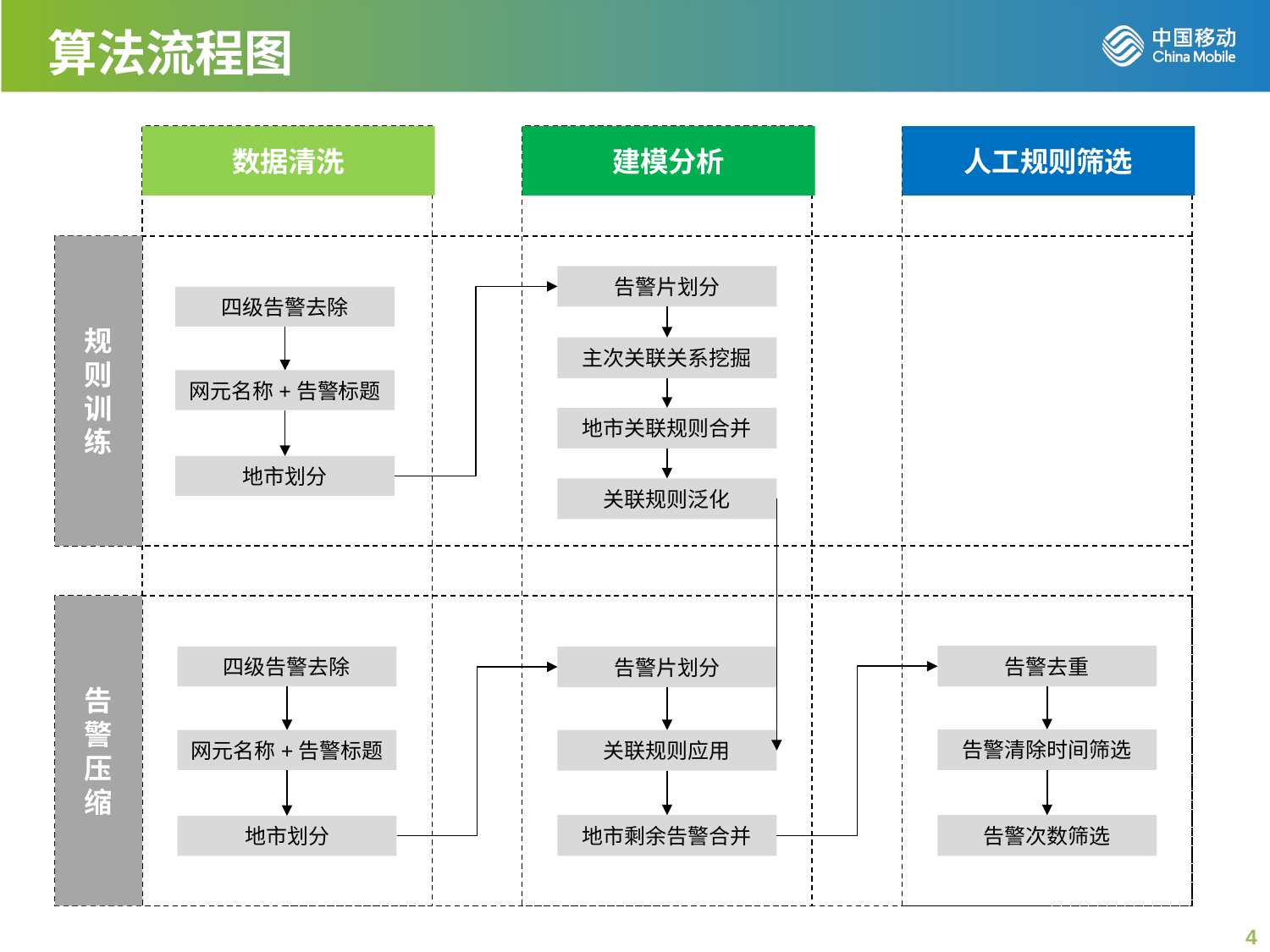

算法流程图

数据清洗

建模分析
人工规则筛选

规
则
训
练

告警片划分
四级告警去除
主次关联关系挖掘
网元名称+告警标题
地市关联规则合并
地市划分
关联规则泛化

告
警
压
缩
告警去重
四级告警去除
告警片划分
告警清除时间筛选
网元名称+告警标题
关联规则应用
地市剩余告警合并
告警次数筛选
地市划分